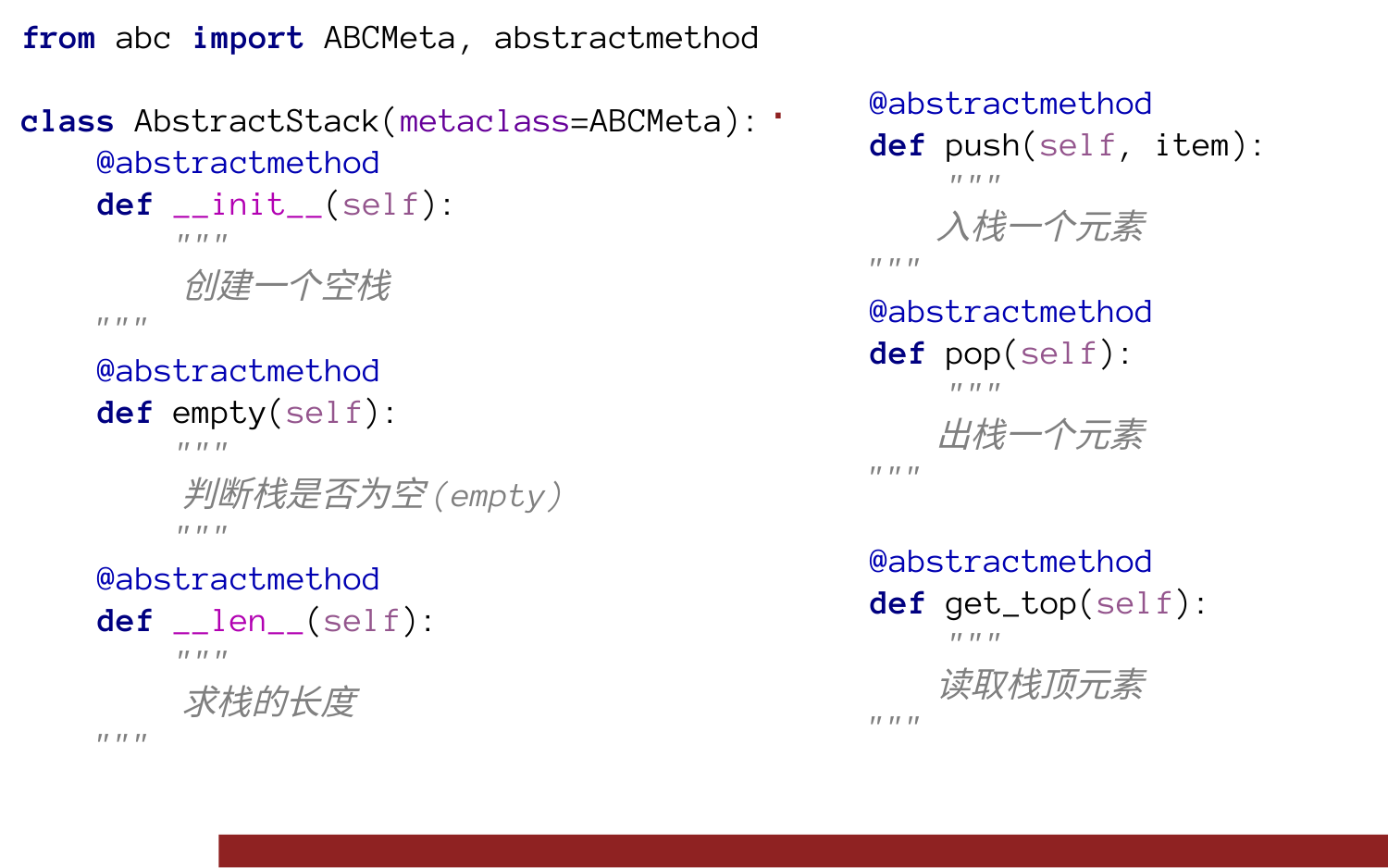

from abc import ABCMeta, abstractmethod
class AbstractStack(metaclass=ABCMeta):
    @abstractmethod
    def __init__(self):
        """
        创建一个空栈
        """
    @abstractmethod
    def empty(self):
        """
        判断栈是否为空(empty)
        """
    @abstractmethod
    def __len__(self):
        """
        求栈的长度
        """
    @abstractmethod
    def push(self, item):
        """
       入栈一个元素
        """
    @abstractmethod
    def pop(self):
        """
       出栈一个元素
        """
    @abstractmethod
    def get_top(self):
        """
       读取栈顶元素
        """